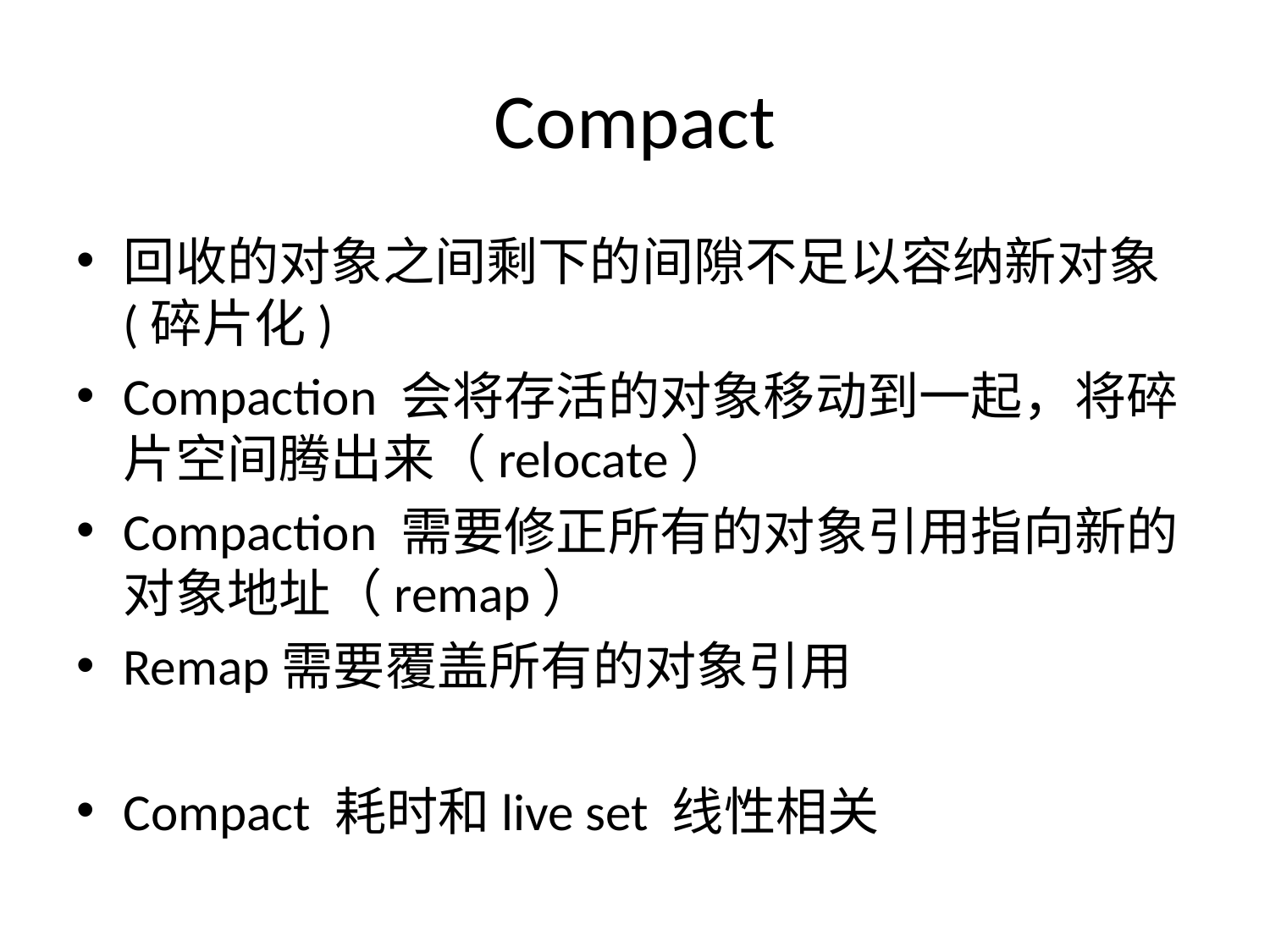

# Compact
回收的对象之间剩下的间隙不足以容纳新对象(碎片化)
Compaction 会将存活的对象移动到一起，将碎片空间腾出来（relocate）
Compaction 需要修正所有的对象引用指向新的对象地址（remap）
Remap需要覆盖所有的对象引用

Compact 耗时和live set 线性相关